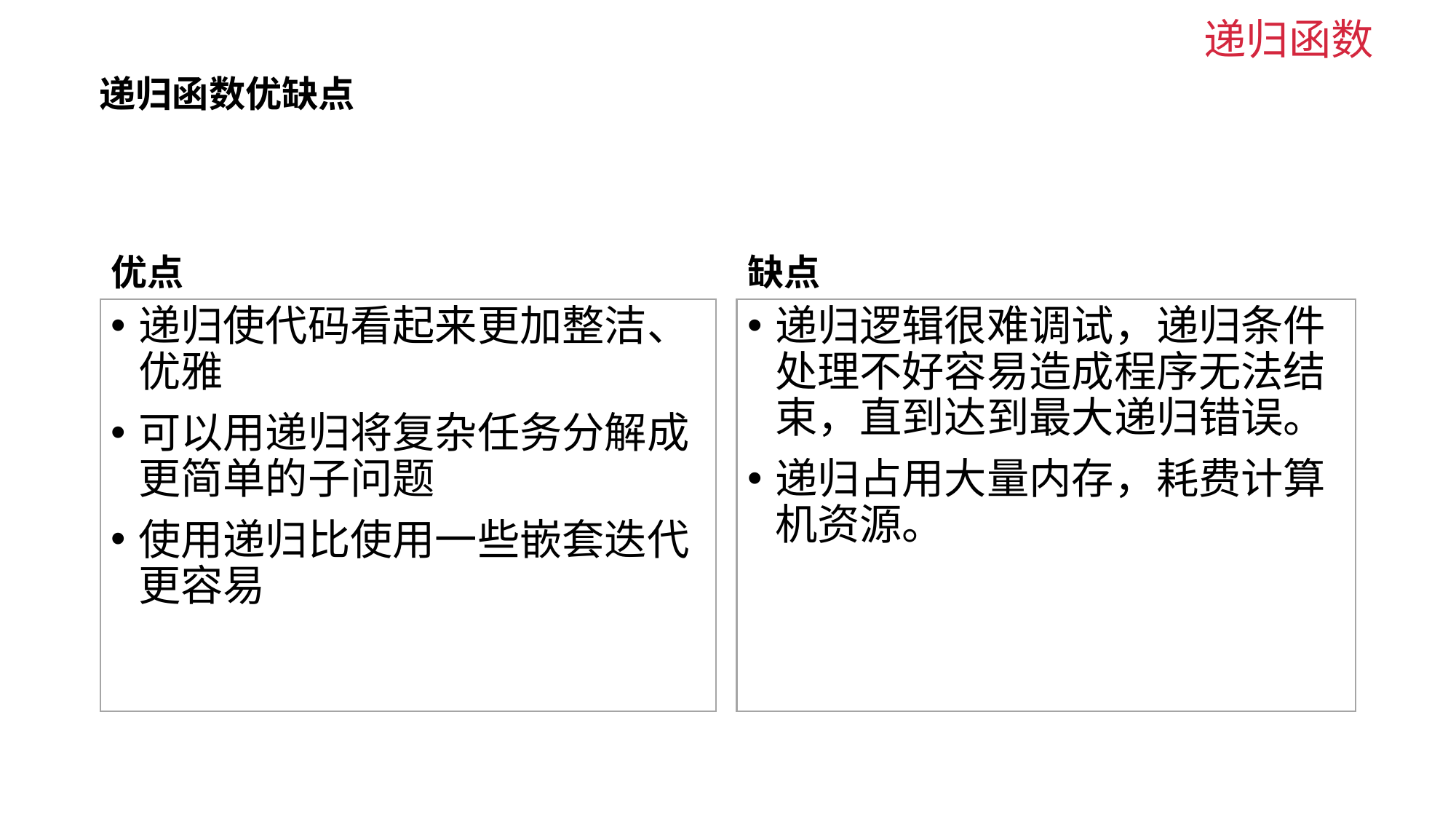

递归函数
# 递归函数优缺点
优点
缺点
递归使代码看起来更加整洁、优雅
可以用递归将复杂任务分解成更简单的子问题
使用递归比使用一些嵌套迭代更容易
递归逻辑很难调试，递归条件处理不好容易造成程序无法结束，直到达到最大递归错误。
递归占用大量内存，耗费计算机资源。